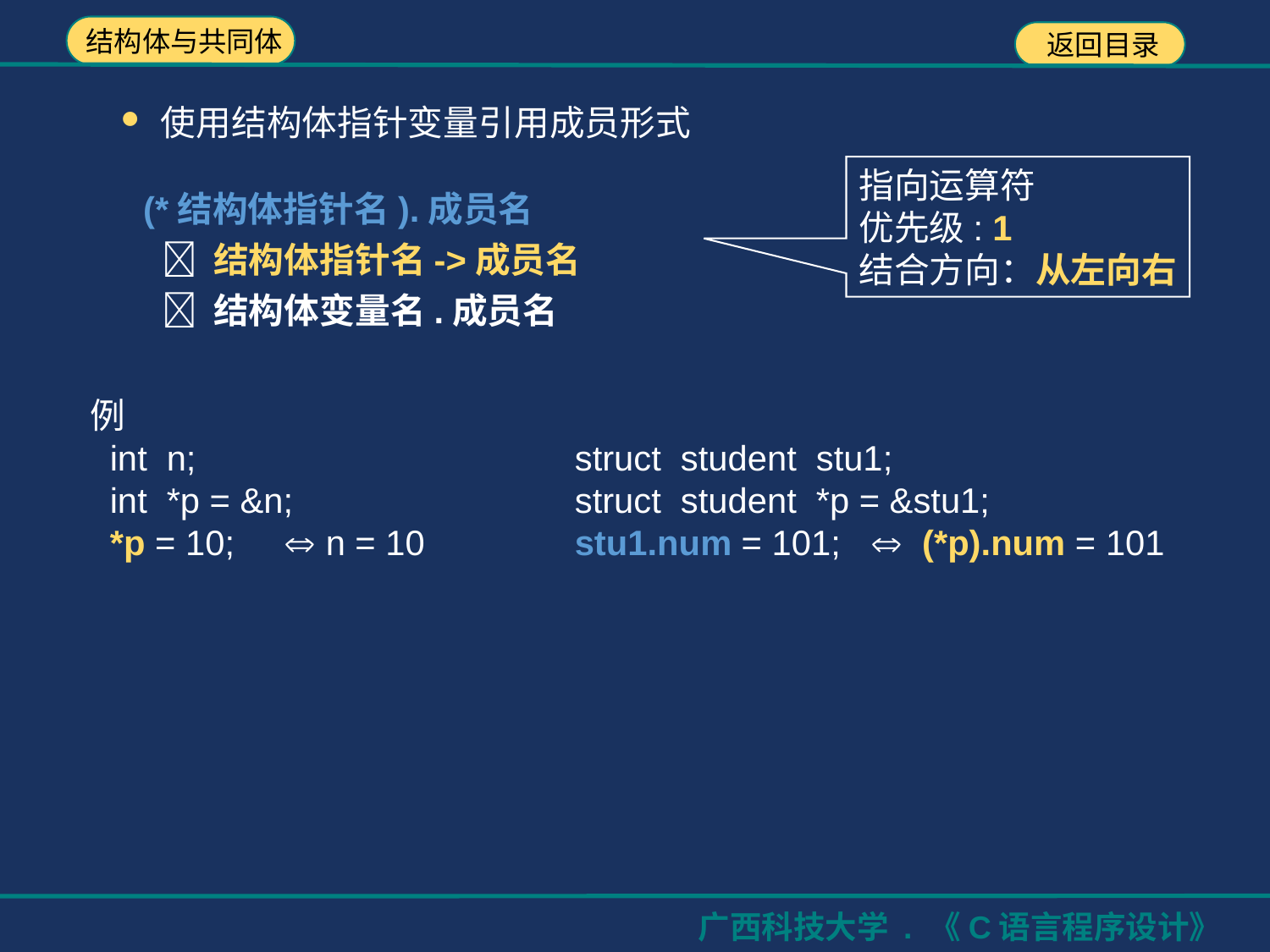

使用结构体指针变量引用成员形式

        (*结构体指针名).成员名
            ⇔ 结构体指针名->成员名
            ⇔ 结构体变量名.成员名
指向运算符
优先级: 1
结合方向：从左向右
例
  int  n;
  int  *p = &n;
  *p = 10;     ⇔ n = 10
struct  student  stu1;
struct  student  *p = &stu1;
stu1.num = 101;   ⇔  (*p).num = 101